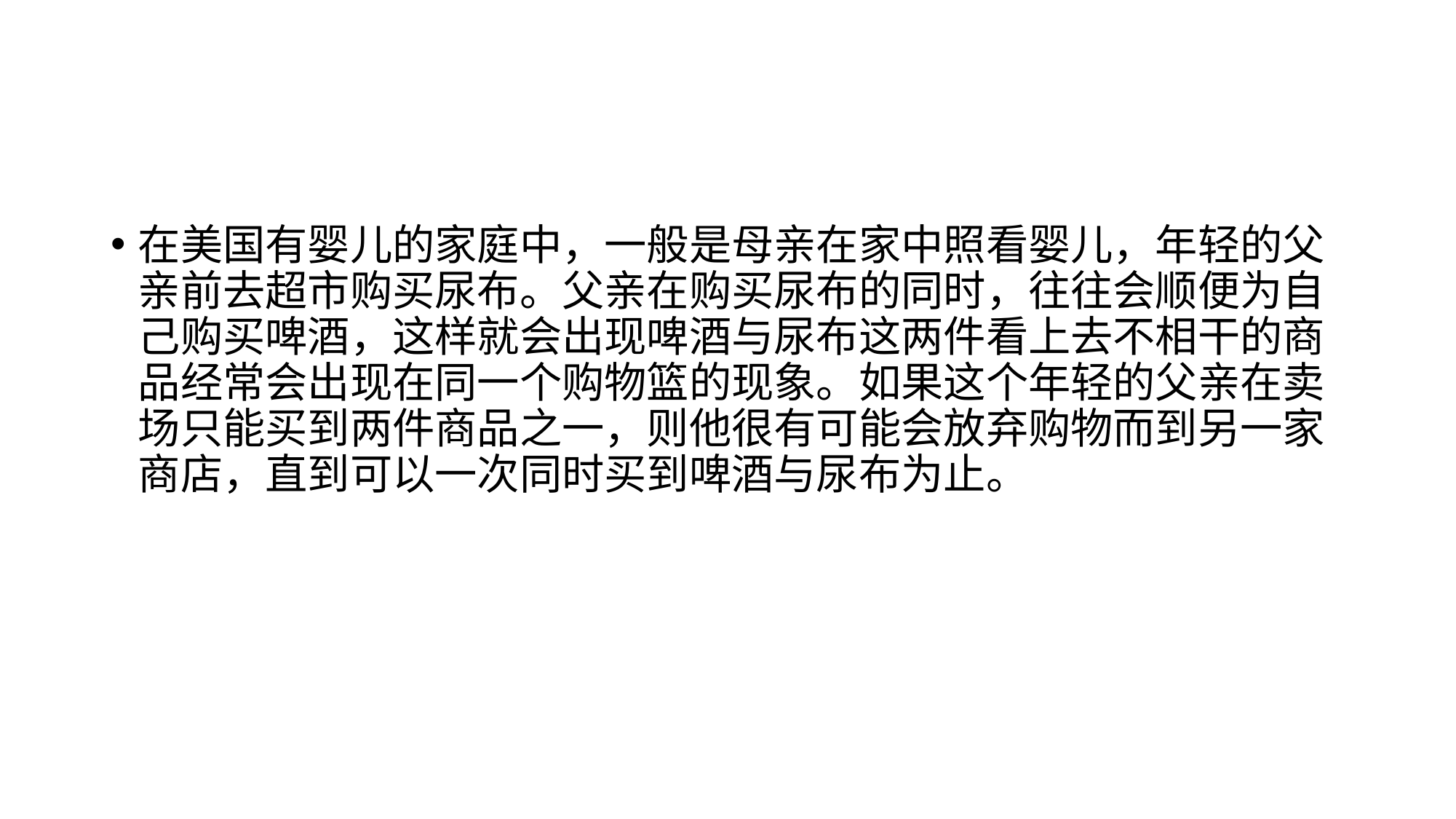

#
在美国有婴儿的家庭中，一般是母亲在家中照看婴儿，年轻的父亲前去超市购买尿布。父亲在购买尿布的同时，往往会顺便为自己购买啤酒，这样就会出现啤酒与尿布这两件看上去不相干的商品经常会出现在同一个购物篮的现象。如果这个年轻的父亲在卖场只能买到两件商品之一，则他很有可能会放弃购物而到另一家商店，直到可以一次同时买到啤酒与尿布为止。